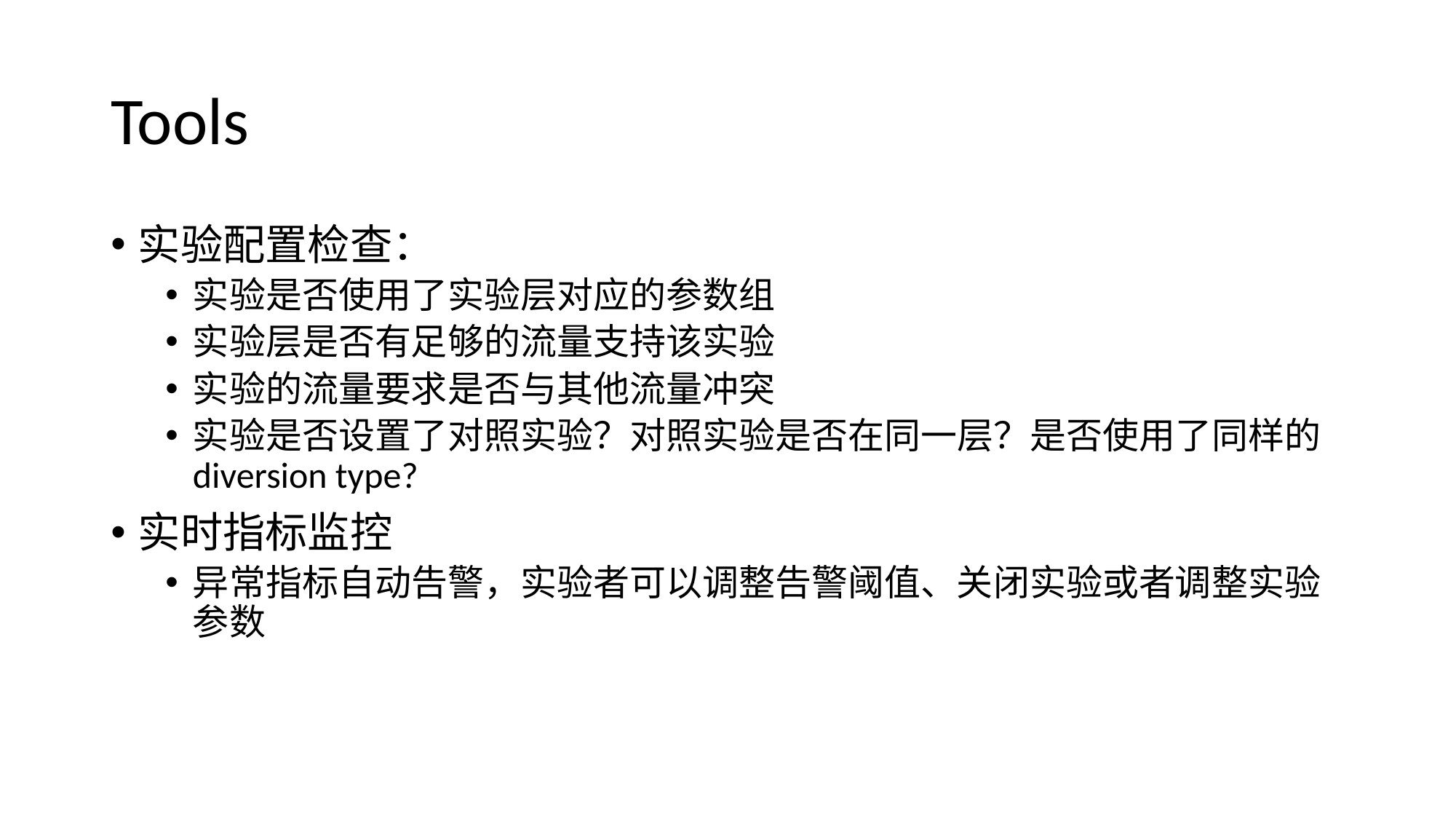

# Tools
实验配置检查：
实验是否使用了实验层对应的参数组
实验层是否有足够的流量支持该实验
实验的流量要求是否与其他流量冲突
实验是否设置了对照实验？对照实验是否在同一层？是否使用了同样的diversion type?
实时指标监控
异常指标自动告警，实验者可以调整告警阈值、关闭实验或者调整实验参数